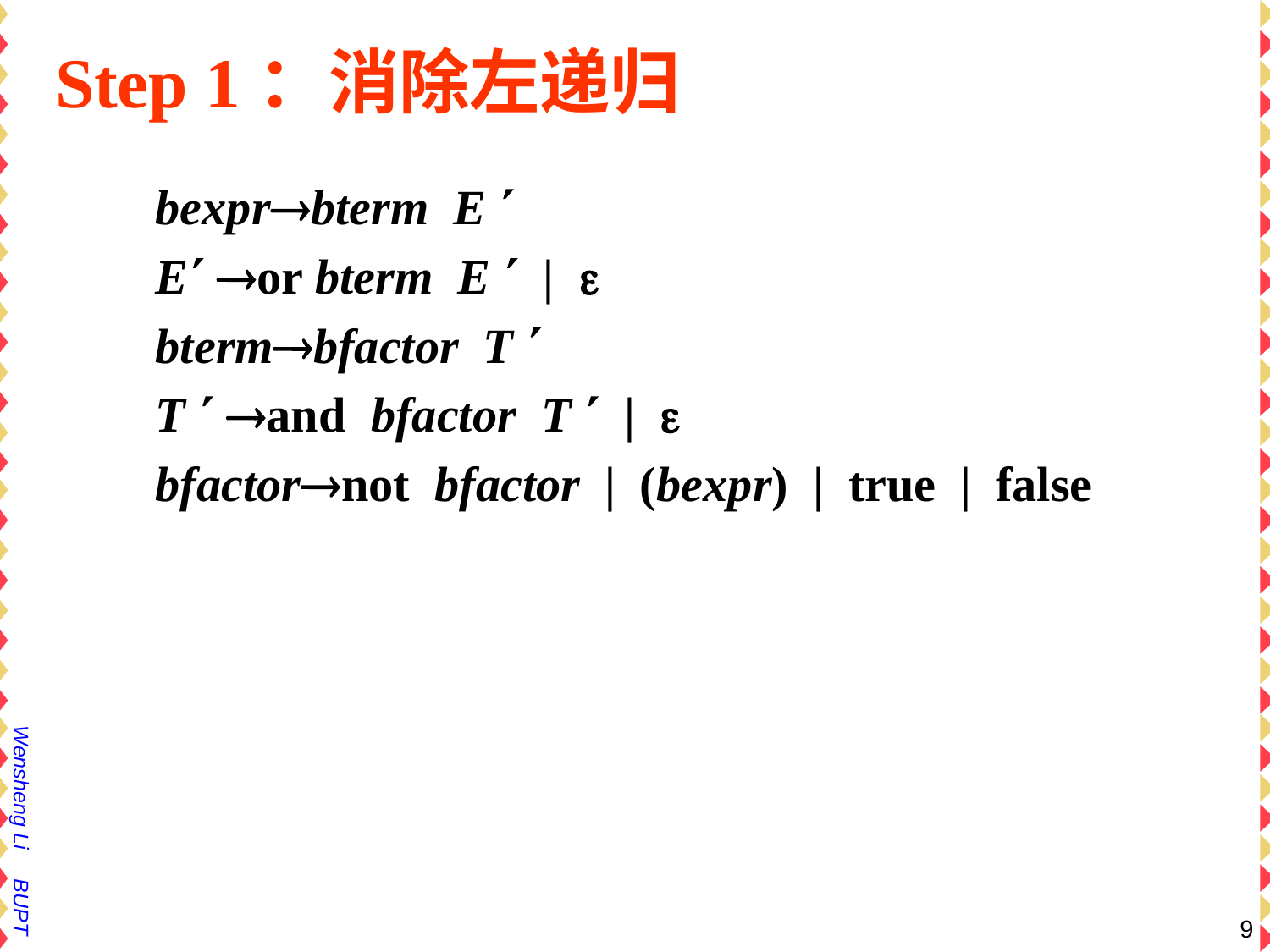

# Step 1：消除左递归
bexpr→bterm  E ′
E′ →or bterm  E ′  |  ε
bterm→bfactor  T ′
T ′ →and  bfactor  T ′  |  ε
bfactor→not  bfactor  |  (bexpr)  |  true  |  false
9